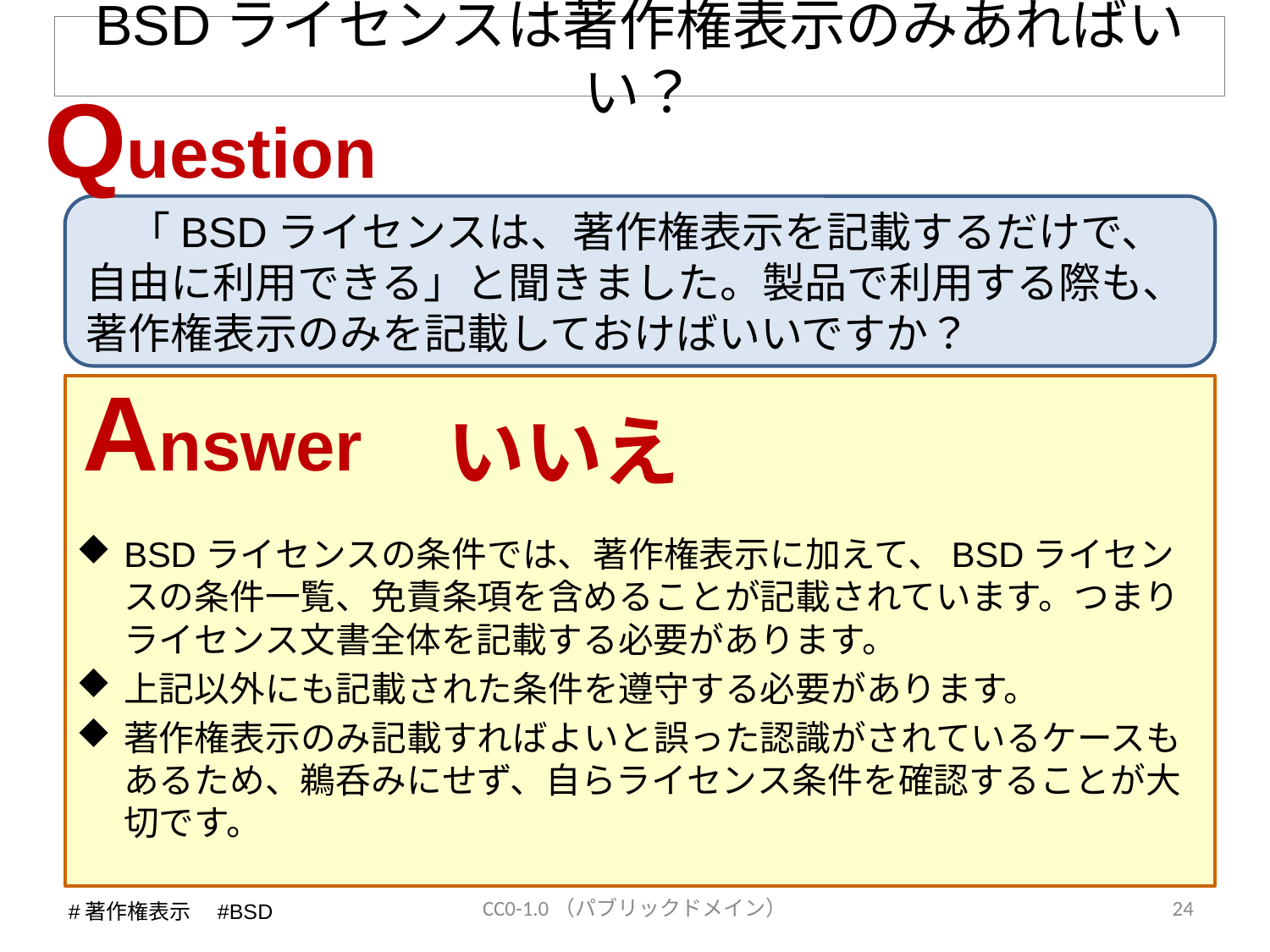

# BSDライセンスは著作権表示のみあればいい？
Question
　「BSDライセンスは、著作権表示を記載するだけで、自由に利用できる」と聞きました。製品で利用する際も、著作権表示のみを記載しておけばいいですか？
Answer

いいえ
BSDライセンスの条件では、著作権表示に加えて、BSDライセンスの条件一覧、免責条項を含めることが記載されています。つまりライセンス文書全体を記載する必要があります。
上記以外にも記載された条件を遵守する必要があります。
著作権表示のみ記載すればよいと誤った認識がされているケースもあるため、鵜呑みにせず、自らライセンス条件を確認することが大切です。
CC0-1.0（パブリックドメイン）
24
#著作権表示　#BSD